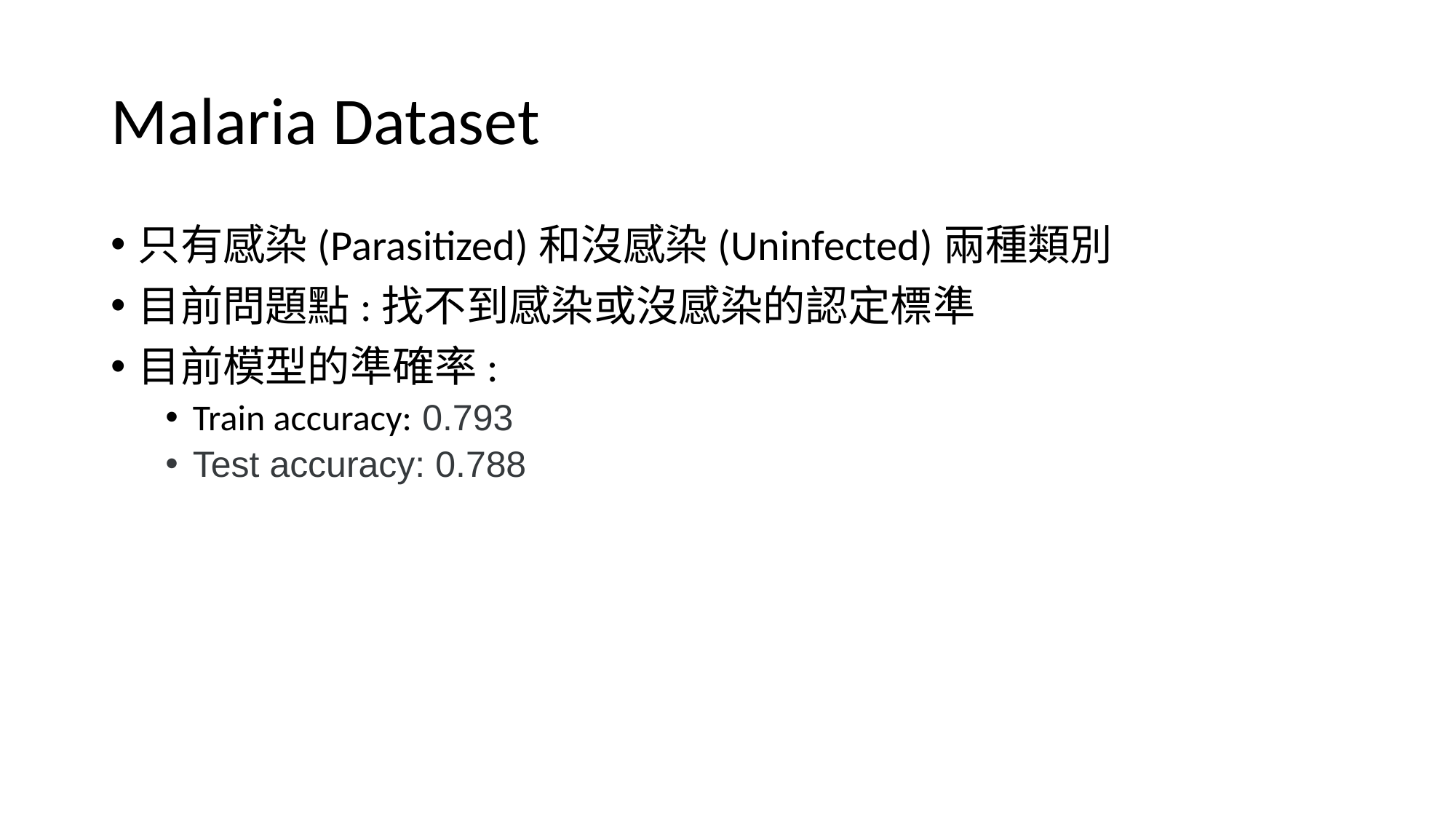

# Malaria Dataset
只有感染(Parasitized)和沒感染(Uninfected)兩種類別
目前問題點:找不到感染或沒感染的認定標準
目前模型的準確率:
Train accuracy: 0.793
Test accuracy: 0.788